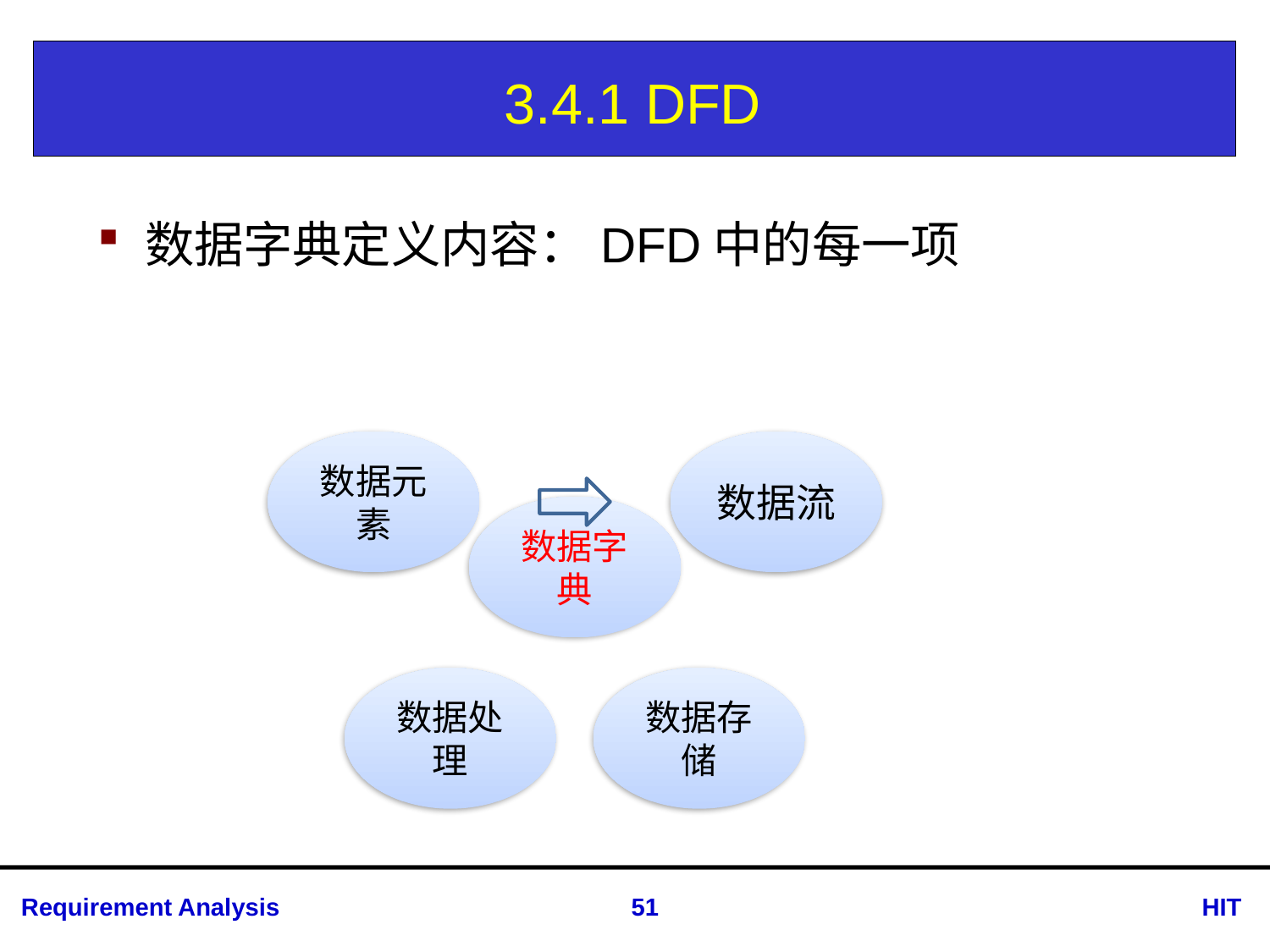

3.4.1 DFD
数据字典定义内容：DFD中的每一项

数据字典
数据流
数据存储
数据处理
数据元素